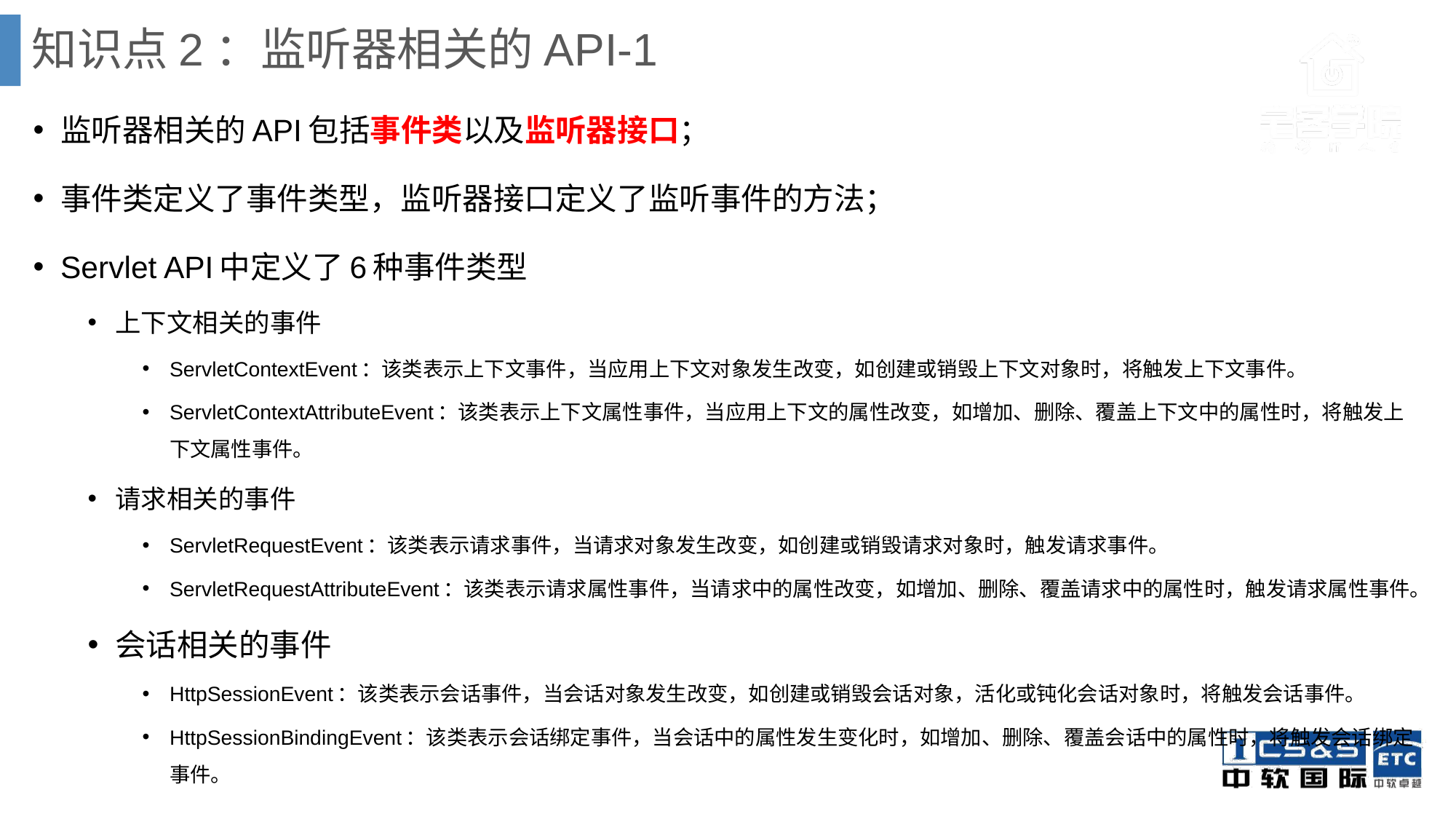

# 知识点2：监听器相关的API-1
监听器相关的API包括事件类以及监听器接口；
事件类定义了事件类型，监听器接口定义了监听事件的方法；
Servlet API中定义了6种事件类型
上下文相关的事件
ServletContextEvent：该类表示上下文事件，当应用上下文对象发生改变，如创建或销毁上下文对象时，将触发上下文事件。
ServletContextAttributeEvent：该类表示上下文属性事件，当应用上下文的属性改变，如增加、删除、覆盖上下文中的属性时，将触发上下文属性事件。
请求相关的事件
ServletRequestEvent：该类表示请求事件，当请求对象发生改变，如创建或销毁请求对象时，触发请求事件。
ServletRequestAttributeEvent：该类表示请求属性事件，当请求中的属性改变，如增加、删除、覆盖请求中的属性时，触发请求属性事件。
会话相关的事件
HttpSessionEvent：该类表示会话事件，当会话对象发生改变，如创建或销毁会话对象，活化或钝化会话对象时，将触发会话事件。
HttpSessionBindingEvent：该类表示会话绑定事件，当会话中的属性发生变化时，如增加、删除、覆盖会话中的属性时，将触发会话绑定事件。